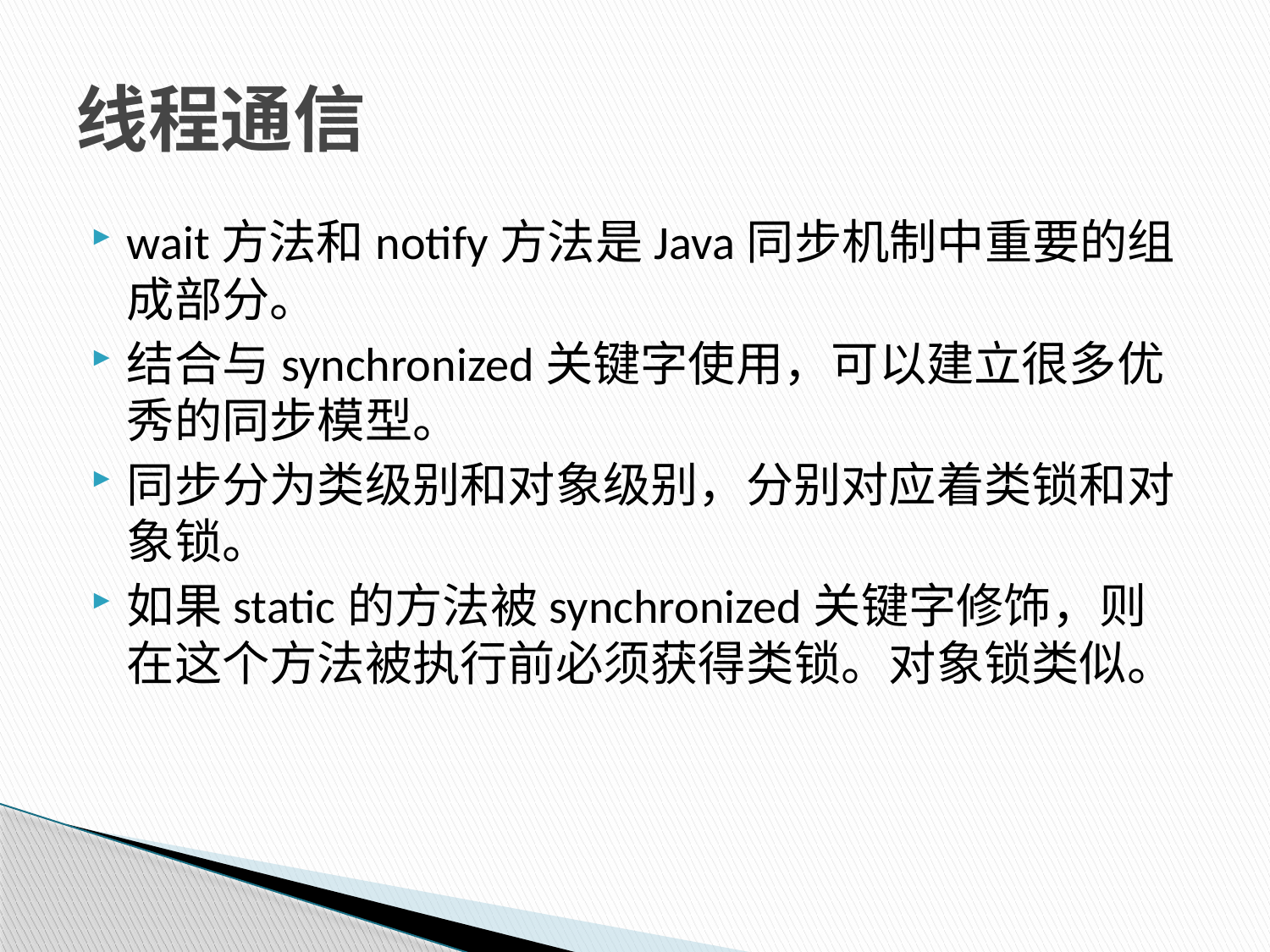

# 线程通信
wait方法和notify方法是Java同步机制中重要的组成部分。
结合与synchronized关键字使用，可以建立很多优秀的同步模型。
同步分为类级别和对象级别，分别对应着类锁和对象锁。
如果static的方法被synchronized关键字修饰，则在这个方法被执行前必须获得类锁。对象锁类似。